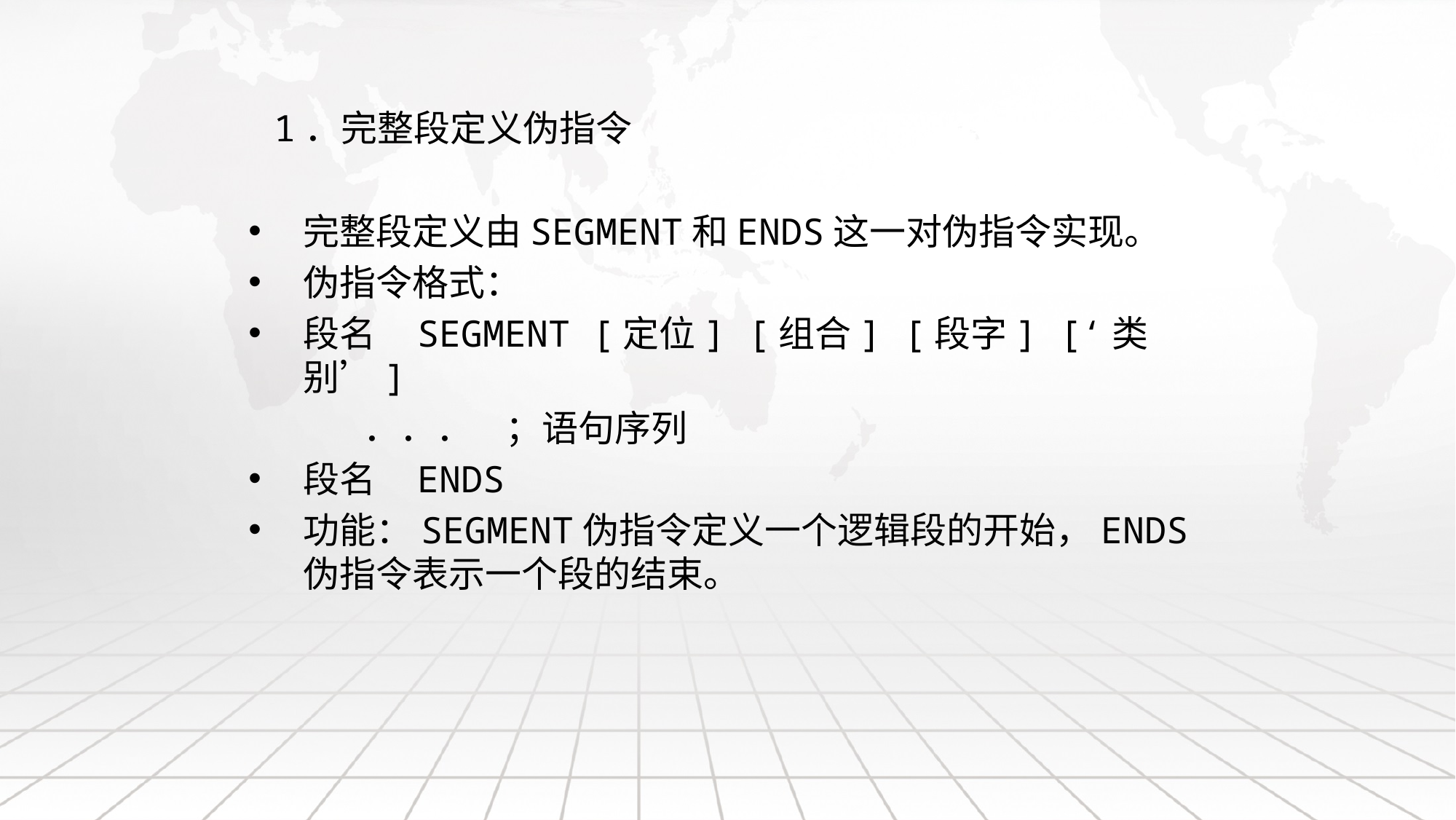

# 1．完整段定义伪指令
完整段定义由SEGMENT和ENDS这一对伪指令实现。
伪指令格式：
段名    SEGMENT [定位] [组合] [段字] [‘类别’]
             ．．．    ；语句序列
段名    ENDS
功能：SEGMENT伪指令定义一个逻辑段的开始，ENDS伪指令表示一个段的结束。